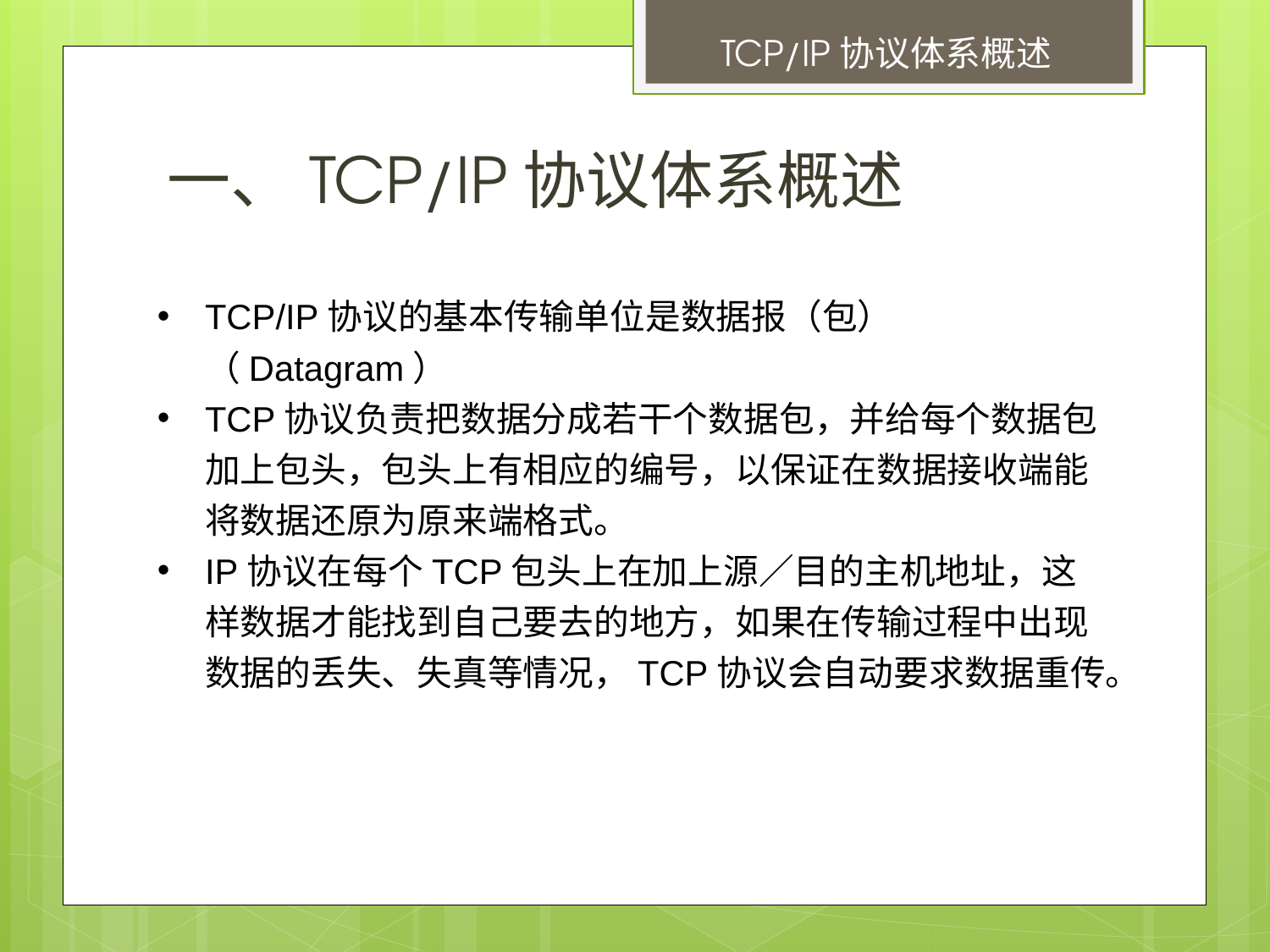

TCP/IP协议体系概述
一、TCP/IP协议体系概述
TCP/IP协议的基本传输单位是数据报（包）（Datagram）
TCP协议负责把数据分成若干个数据包，并给每个数据包加上包头，包头上有相应的编号，以保证在数据接收端能将数据还原为原来端格式。
IP协议在每个TCP包头上在加上源／目的主机地址，这样数据才能找到自己要去的地方，如果在传输过程中出现数据的丢失、失真等情况，TCP协议会自动要求数据重传。